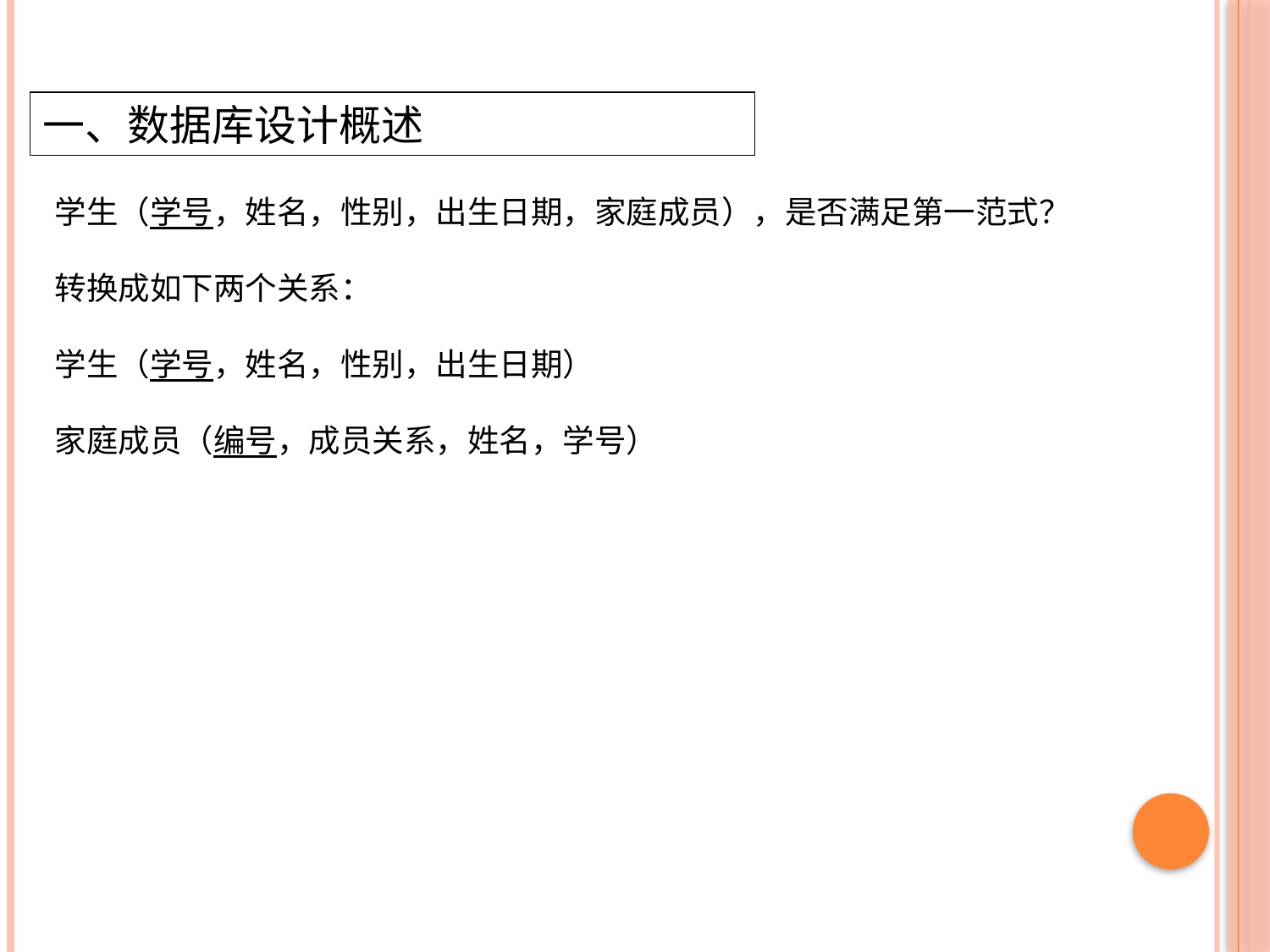

一、数据库设计概述
学生（学号，姓名，性别，出生日期，家庭成员），是否满足第一范式？

转换成如下两个关系：

学生（学号，姓名，性别，出生日期）

家庭成员（编号，成员关系，姓名，学号）